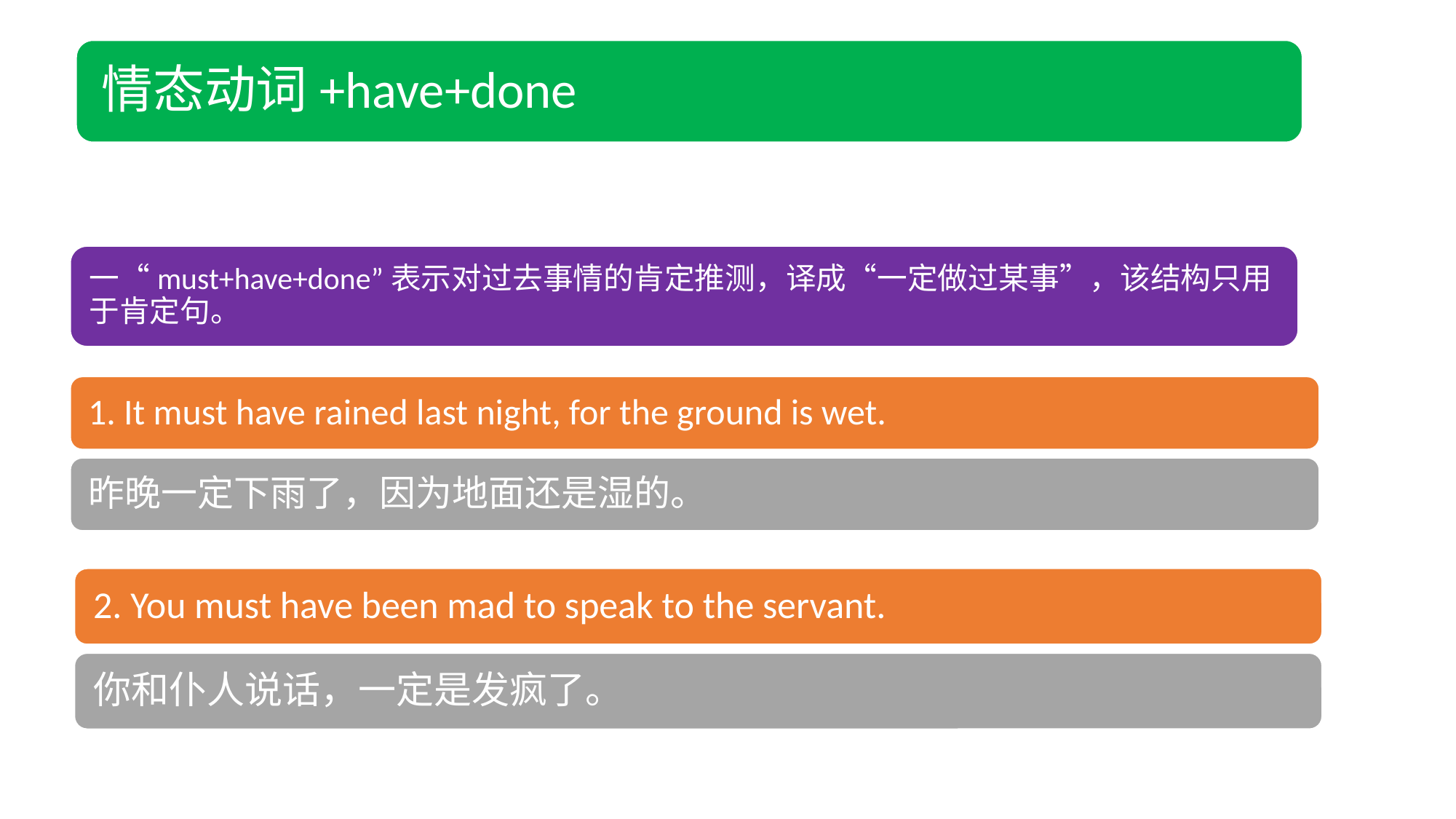

情态动词+have+done
一“must+have+done”表示对过去事情的肯定推测，译成“一定做过某事”，该结构只用于肯定句。
1. It must have rained last night, for the ground is wet.
昨晚一定下雨了，因为地面还是湿的。
2. You must have been mad to speak to the servant.
你和仆人说话，一定是发疯了。